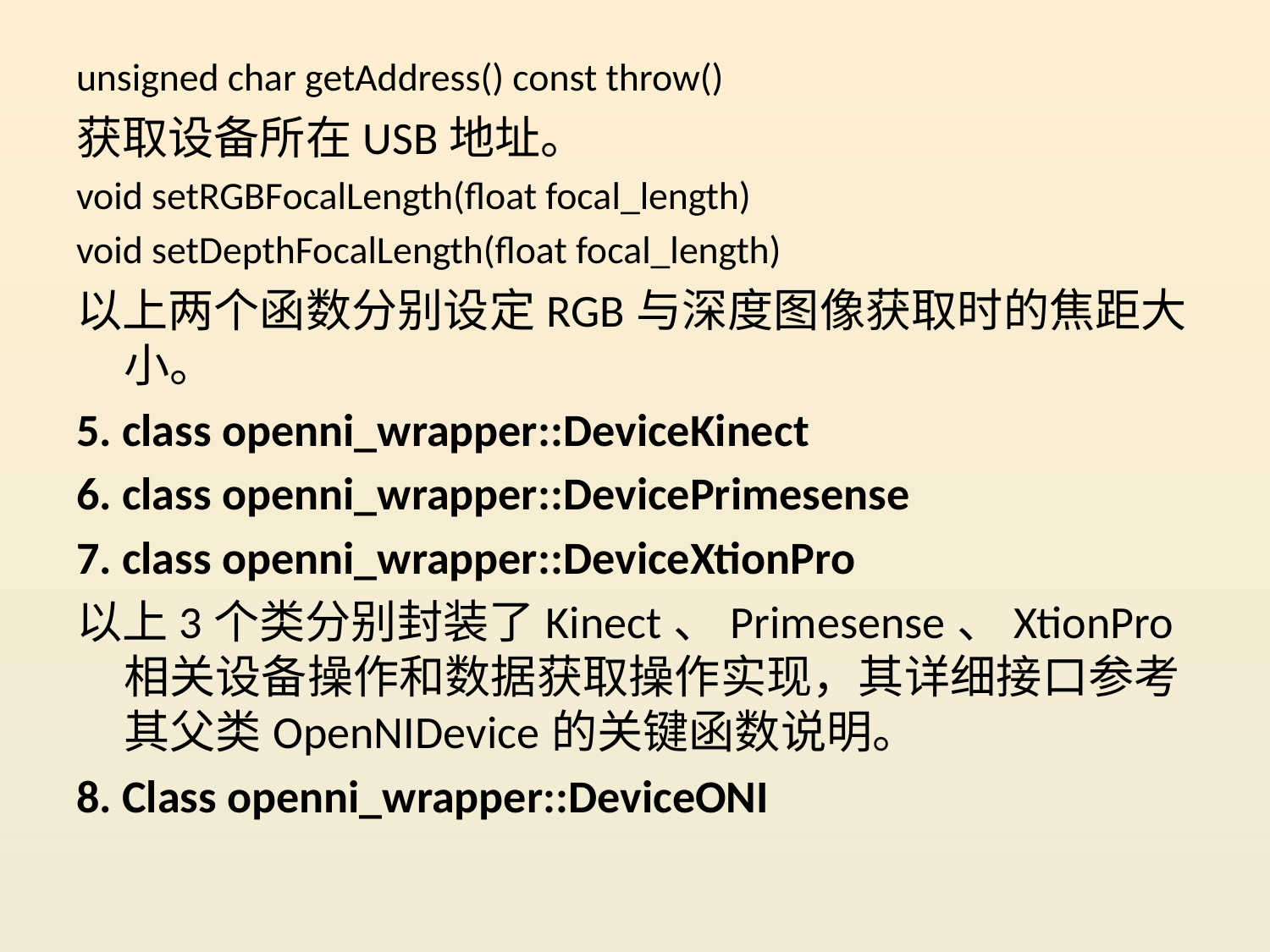

unsigned char getAddress() const throw()
获取设备所在USB地址。
void setRGBFocalLength(float focal_length)
void setDepthFocalLength(float focal_length)
以上两个函数分别设定RGB与深度图像获取时的焦距大小。
5. class openni_wrapper::DeviceKinect
6. class openni_wrapper::DevicePrimesense
7. class openni_wrapper::DeviceXtionPro
以上3个类分别封装了Kinect、Primesense、XtionPro相关设备操作和数据获取操作实现，其详细接口参考其父类OpenNIDevice的关键函数说明。
8. Class openni_wrapper::DeviceONI